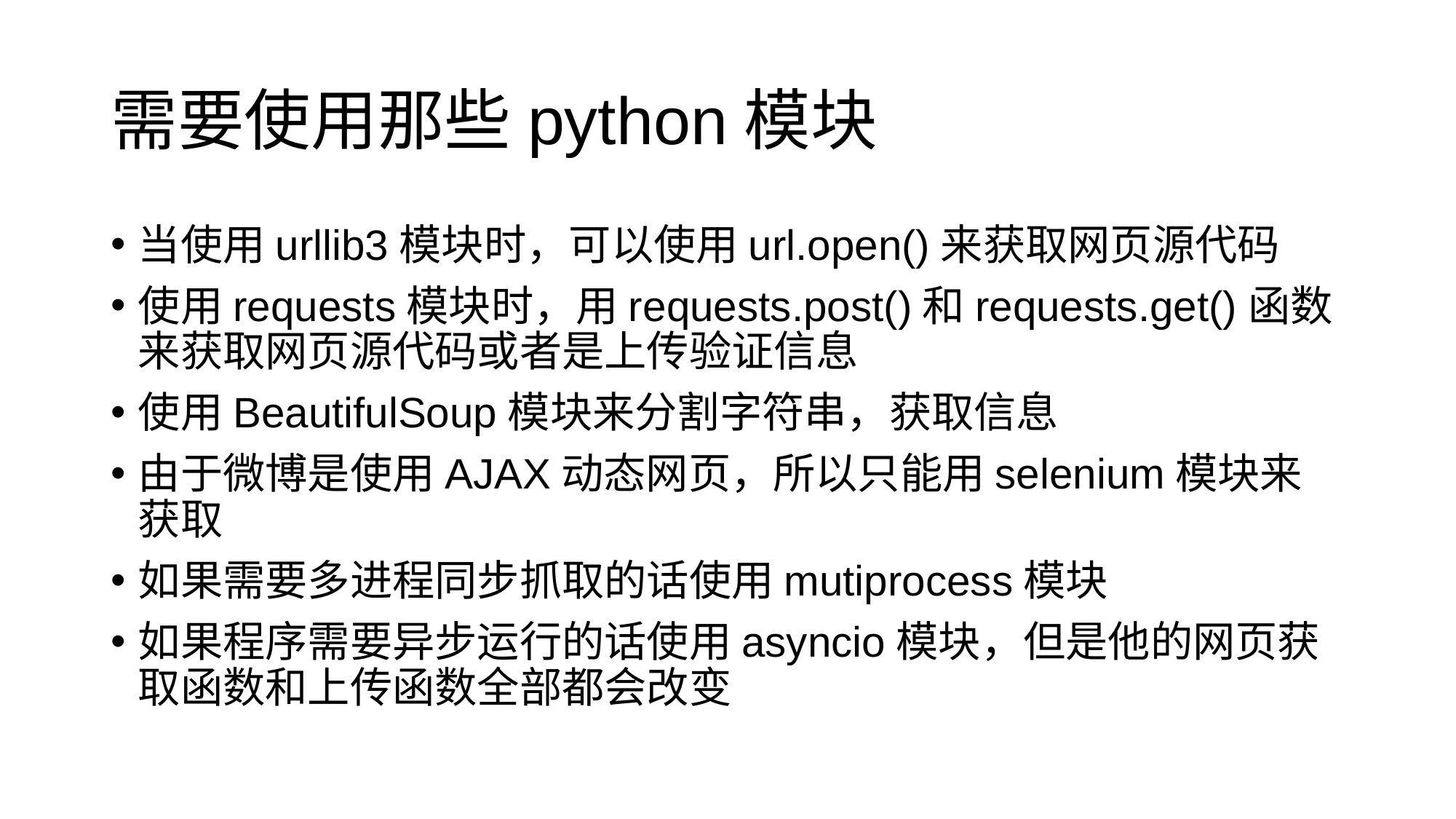

# 需要使用那些python模块
当使用urllib3模块时，可以使用url.open()来获取网页源代码
使用requests模块时，用requests.post()和requests.get()函数来获取网页源代码或者是上传验证信息
使用BeautifulSoup模块来分割字符串，获取信息
由于微博是使用AJAX动态网页，所以只能用selenium模块来获取
如果需要多进程同步抓取的话使用mutiprocess模块
如果程序需要异步运行的话使用asyncio模块，但是他的网页获取函数和上传函数全部都会改变